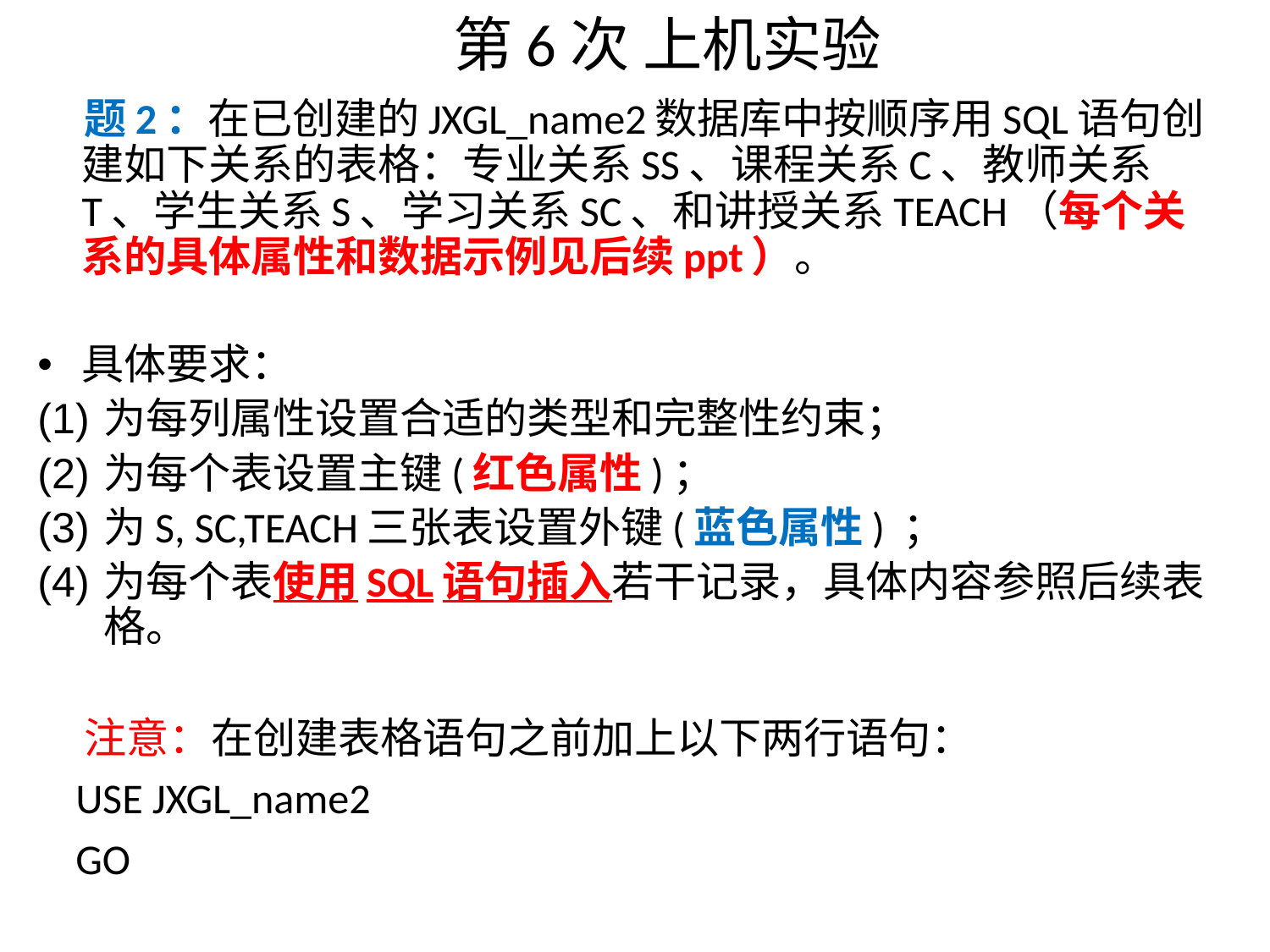

# 第6次 上机实验
    题2：在已创建的JXGL_name2数据库中按顺序用SQL语句创建如下关系的表格：专业关系SS、课程关系C、教师关系T、学生关系S、学习关系SC、和讲授关系TEACH（每个关系的具体属性和数据示例见后续ppt）。

具体要求：
为每列属性设置合适的类型和完整性约束；
为每个表设置主键(红色属性)；
为S, SC,TEACH三张表设置外键(蓝色属性) ；
为每个表使用SQL语句插入若干记录，具体内容参照后续表格。

    注意：在创建表格语句之前加上以下两行语句：
    USE JXGL_name2
    GO